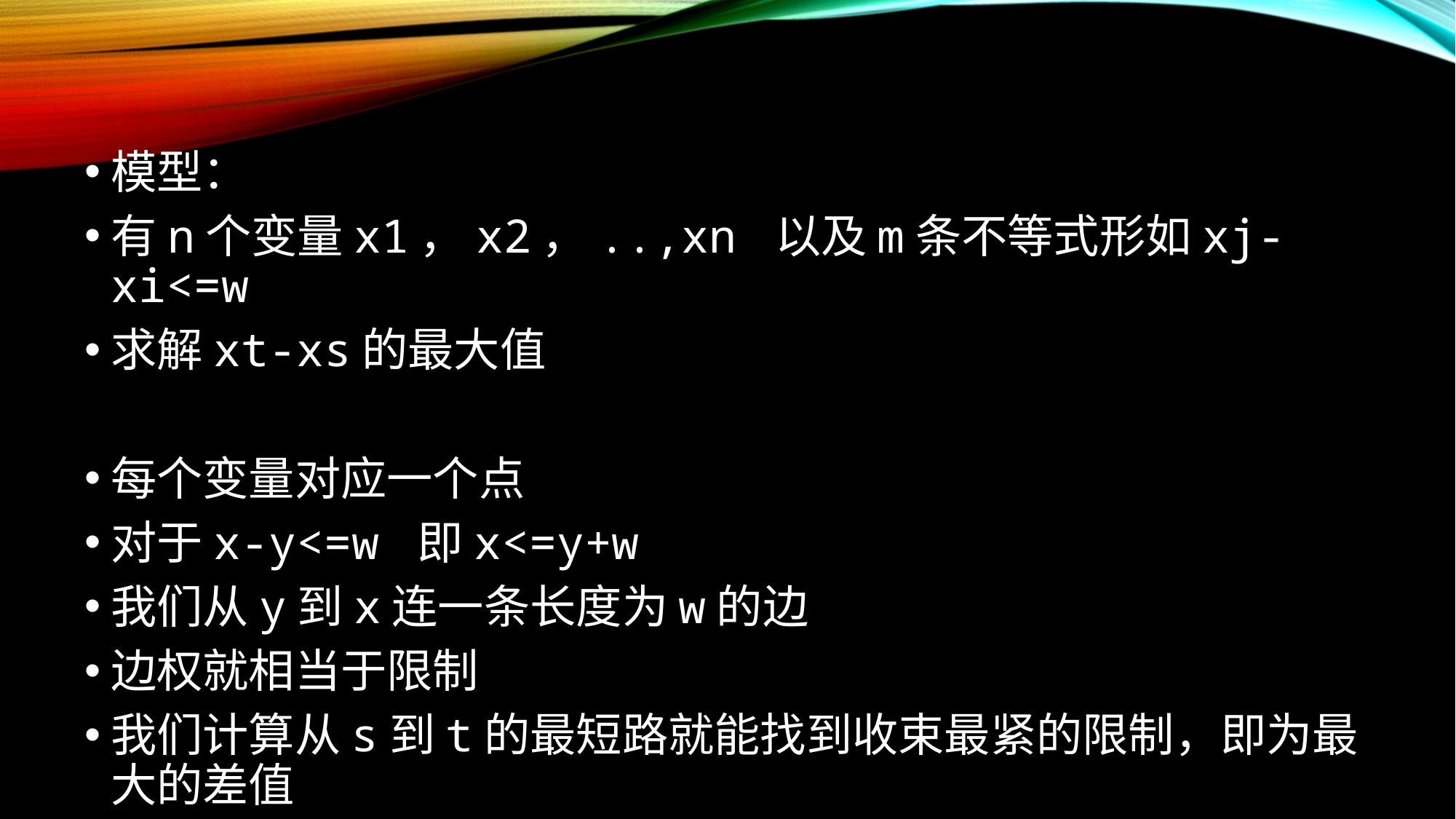

模型：
有n个变量x1，x2，..,xn 以及m条不等式形如xj-xi<=w
求解xt-xs的最大值

每个变量对应一个点
对于x-y<=w 即x<=y+w
我们从y到x连一条长度为w的边
边权就相当于限制
我们计算从s到t的最短路就能找到收束最紧的限制，即为最大的差值